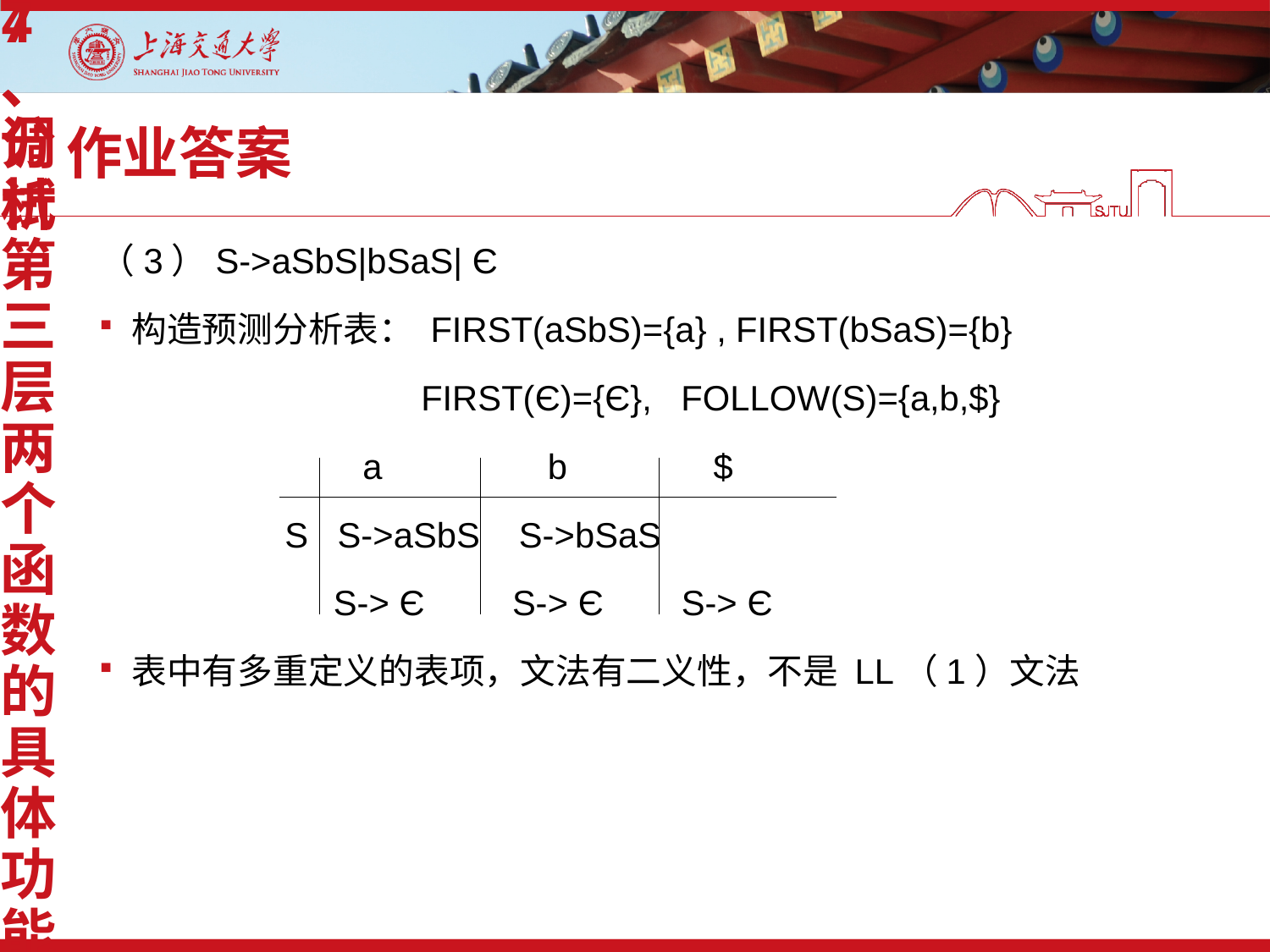

4、分析第三层两个函数的具体功能
7、调试
# 作业答案
（3）S->aSbS|bSaS| Є
构造预测分析表： FIRST(aSbS)={a} , FIRST(bSaS)={b}
                                 FIRST(Є)={Є},   FOLLOW(S)={a,b,$}
                           a                 b               $
                   S   S->aSbS    S->bSaS
                        S-> Є         S-> Є        S-> Є
表中有多重定义的表项，文法有二义性，不是 LL（1）文法